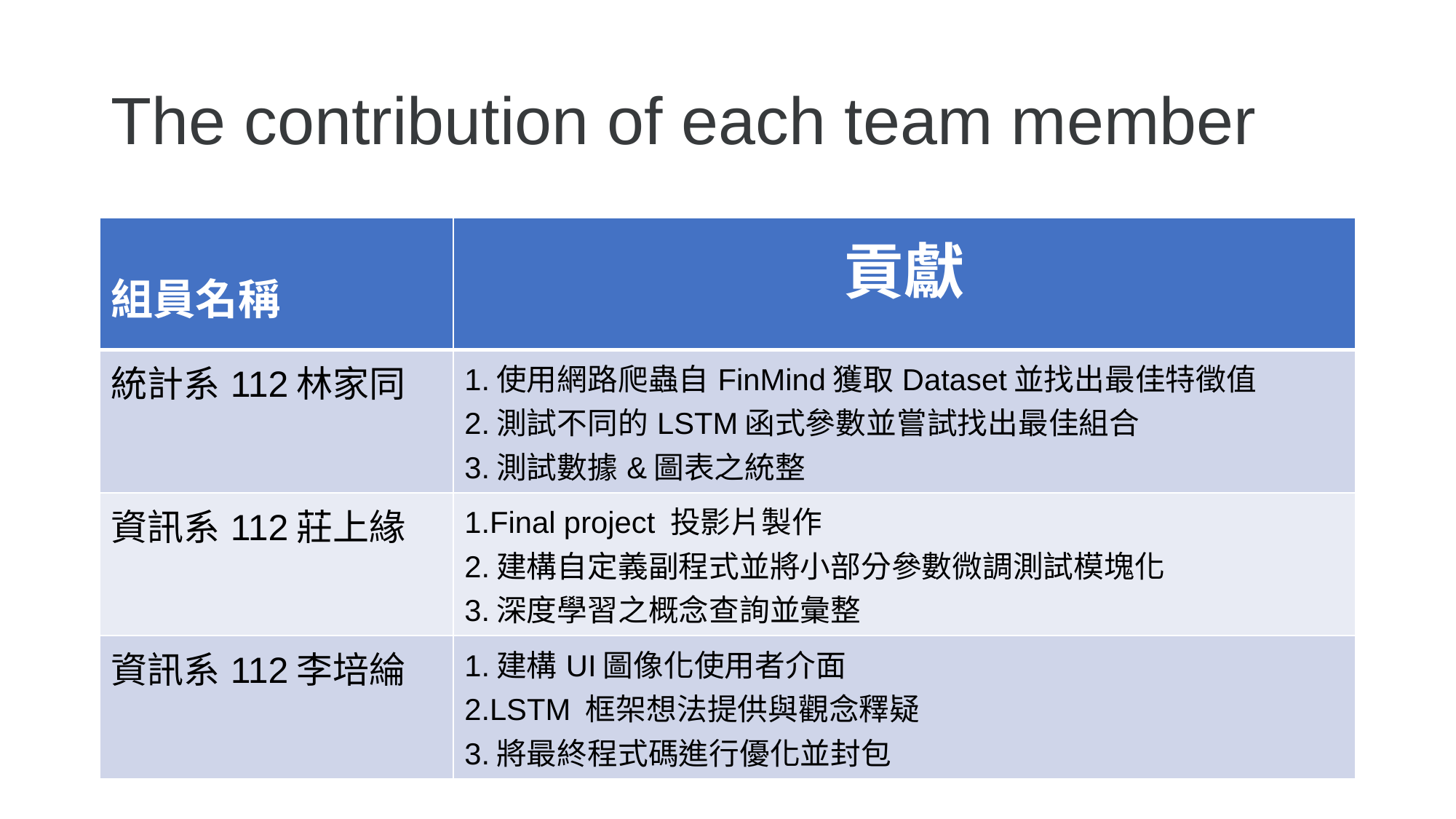

# The contribution of each team member
| 組員名稱 | 貢獻 |
| --- | --- |
| 統計系112林家同 | 1.使用網路爬蟲自FinMind獲取Dataset並找出最佳特徵值 2.測試不同的LSTM函式參數並嘗試找出最佳組合 3.測試數據&圖表之統整 |
| 資訊系112莊上緣 | 1.Final project 投影片製作 2.建構自定義副程式並將小部分參數微調測試模塊化 3.深度學習之概念查詢並彙整 |
| 資訊系112李培綸 | 1.建構UI圖像化使用者介面 2.LSTM 框架想法提供與觀念釋疑 3.將最終程式碼進行優化並封包 |